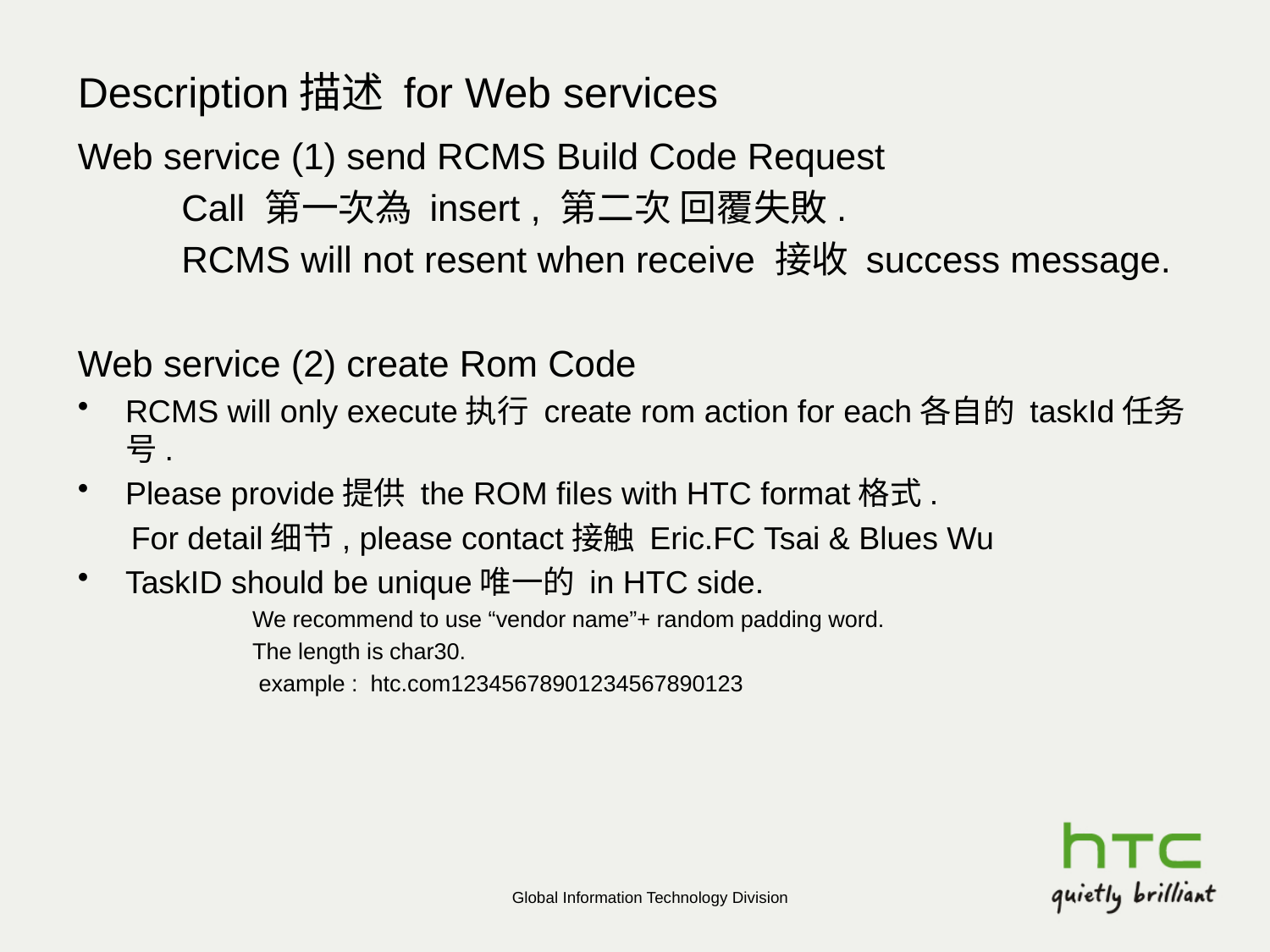

# Description描述 for Web services
Web service (1) send RCMS Build Code Request
          Call 第一次為 insert , 第二次 回覆失敗.
          RCMS will not resent when receive 接收 success message.

Web service (2) create Rom Code
RCMS will only execute执行 create rom action for each各自的 taskId任务号.
Please provide提供 the ROM files with HTC format格式.
      For detail细节, please contact接触 Eric.FC Tsai & Blues Wu
TaskID should be unique唯一的 in HTC side.
          We recommend to use “vendor name”+ random padding word.
          The length is char30.
           example :  htc.com12345678901234567890123